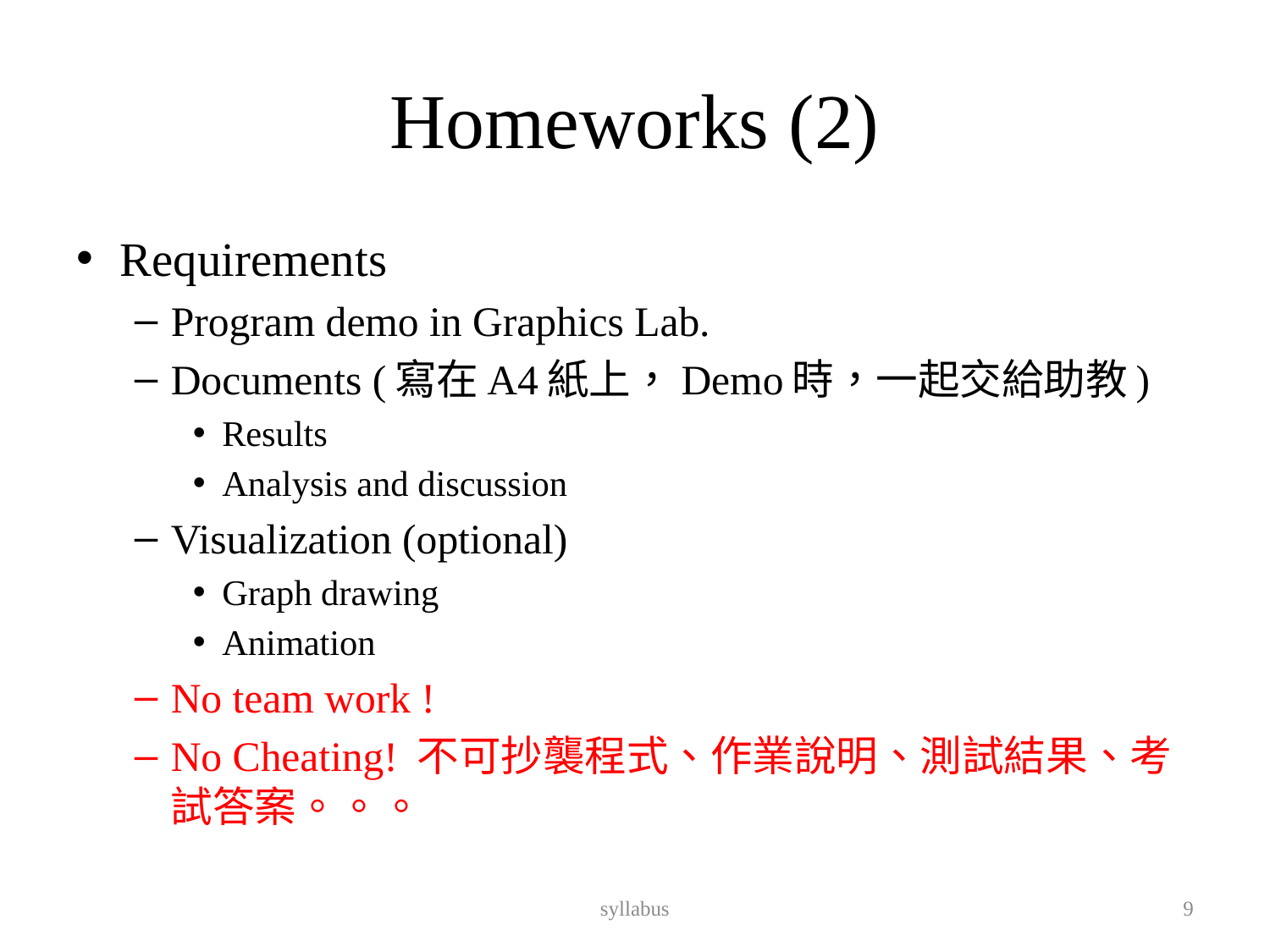

# Homeworks (2)
Requirements
Program demo in Graphics Lab.
Documents (寫在A4紙上，Demo時，一起交給助教)
Results
Analysis and discussion
Visualization (optional)
Graph drawing
Animation
No team work !
No Cheating! 不可抄襲程式、作業說明、測試結果、考試答案。。。

syllabus
9